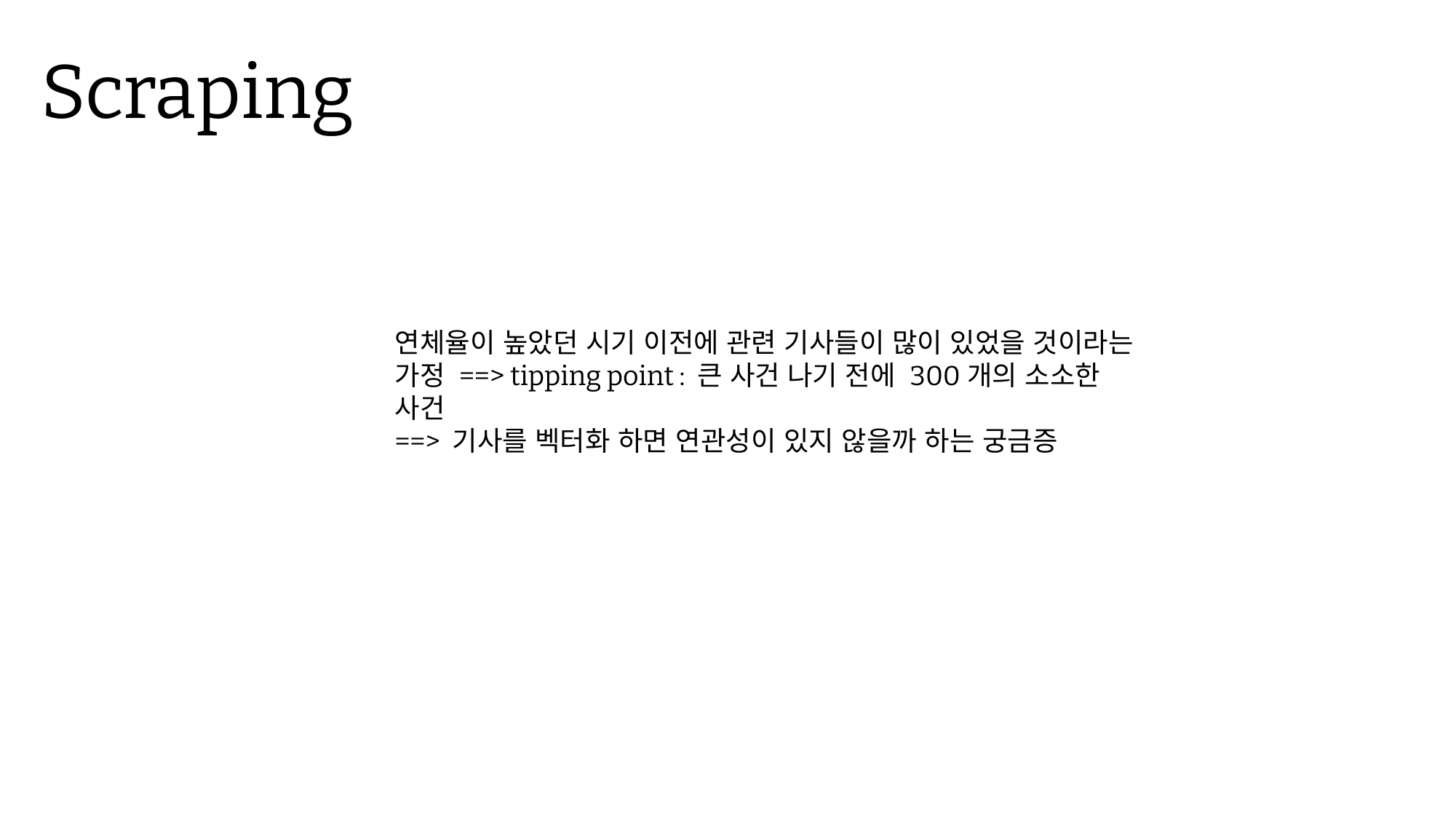

Scraping
연체율이 높았던 시기 이전에 관련 기사들이 많이 있었을 것이라는 가정 ==> tipping point : 큰 사건 나기 전에 300개의 소소한 사건
==> 기사를 벡터화 하면 연관성이 있지 않을까 하는 궁금증